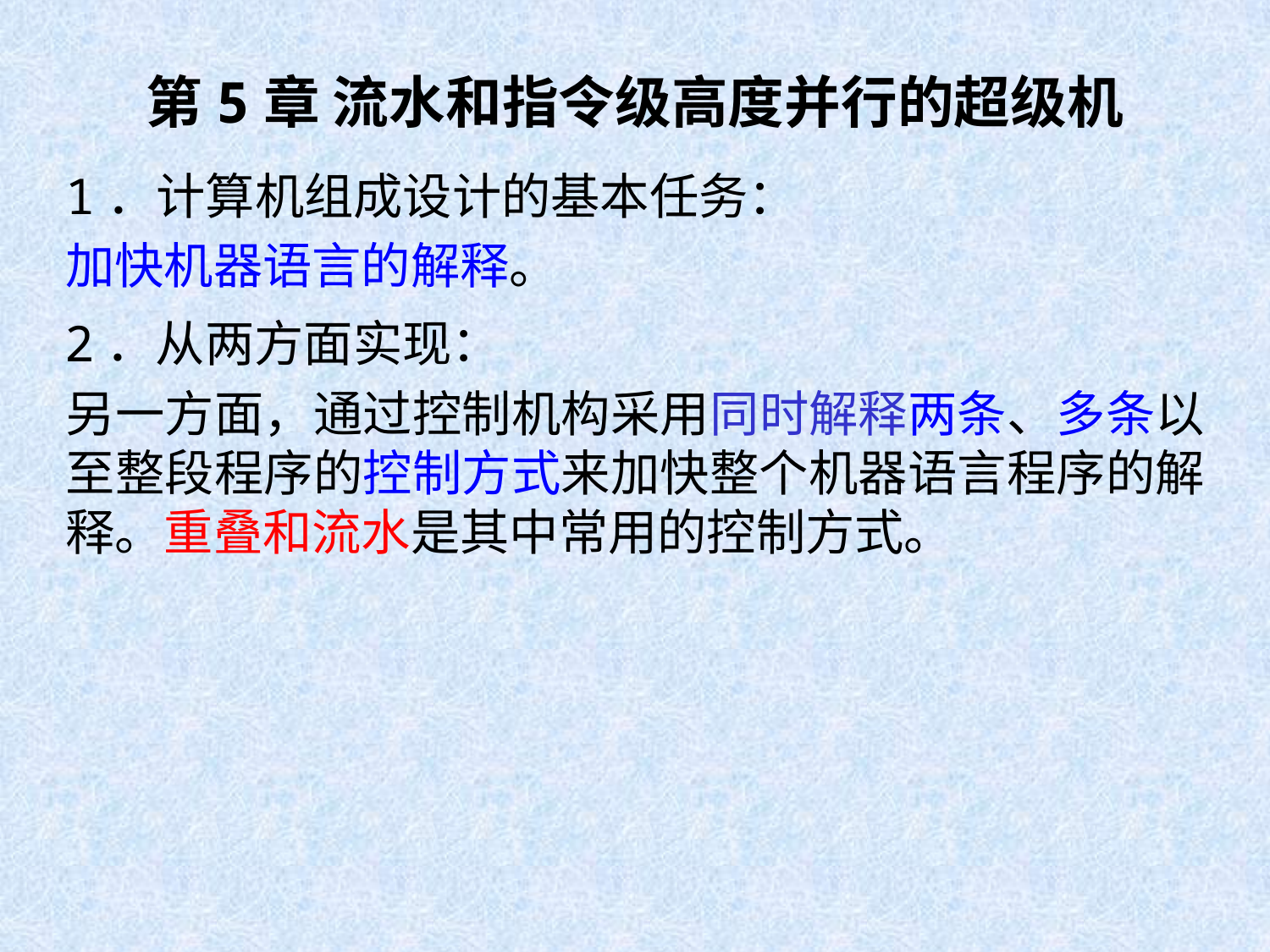

# 第5章 流水和指令级高度并行的超级机
1．计算机组成设计的基本任务：
加快机器语言的解释。
2．从两方面实现：
另一方面，通过控制机构采用同时解释两条、多条以至整段程序的控制方式来加快整个机器语言程序的解释。重叠和流水是其中常用的控制方式。